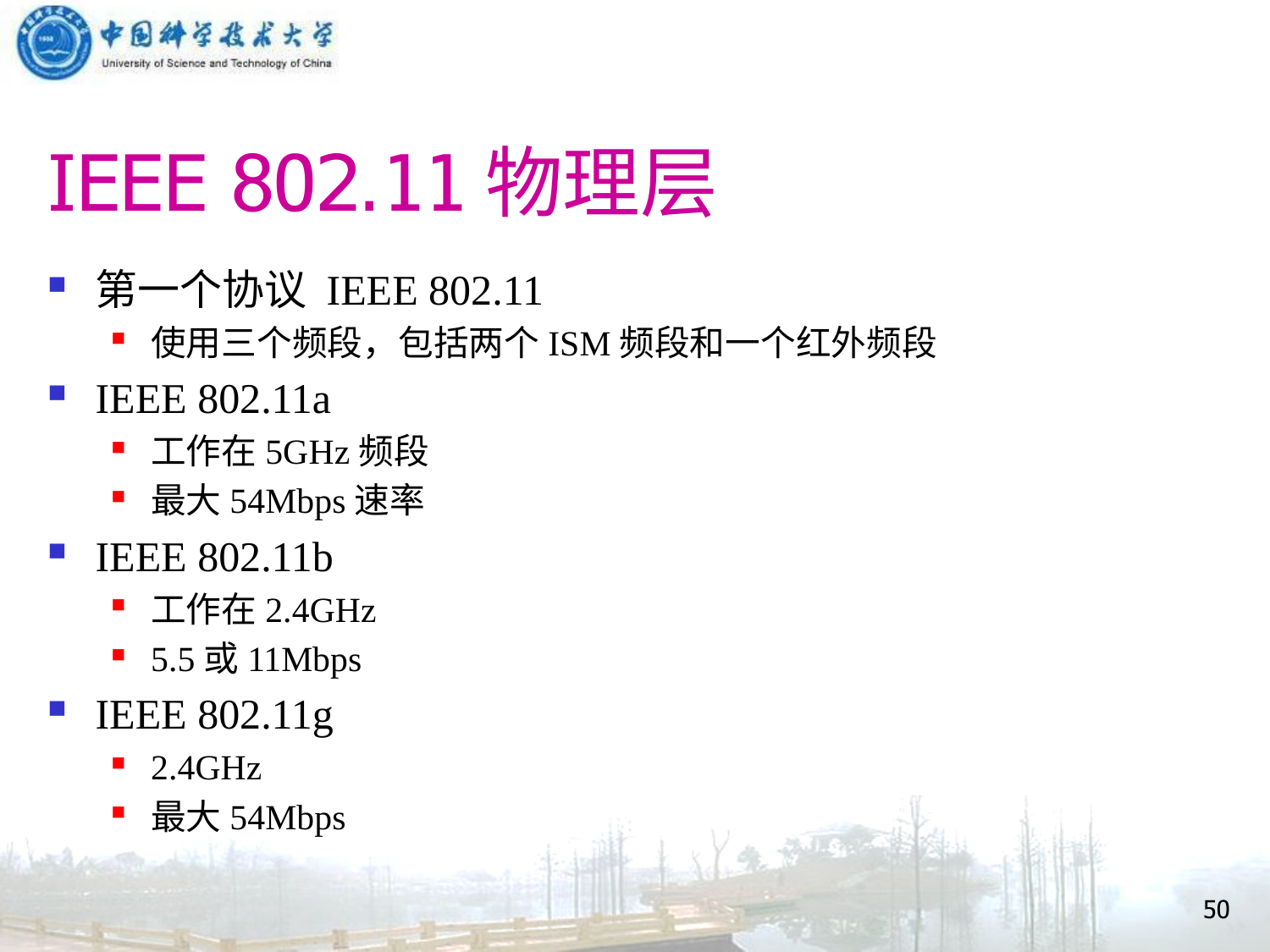

# IEEE 802.11物理层
第一个协议 IEEE 802.11
使用三个频段，包括两个ISM频段和一个红外频段
IEEE 802.11a
工作在5GHz频段
最大54Mbps速率
IEEE 802.11b
工作在2.4GHz
5.5或11Mbps
IEEE 802.11g
2.4GHz
最大54Mbps
50